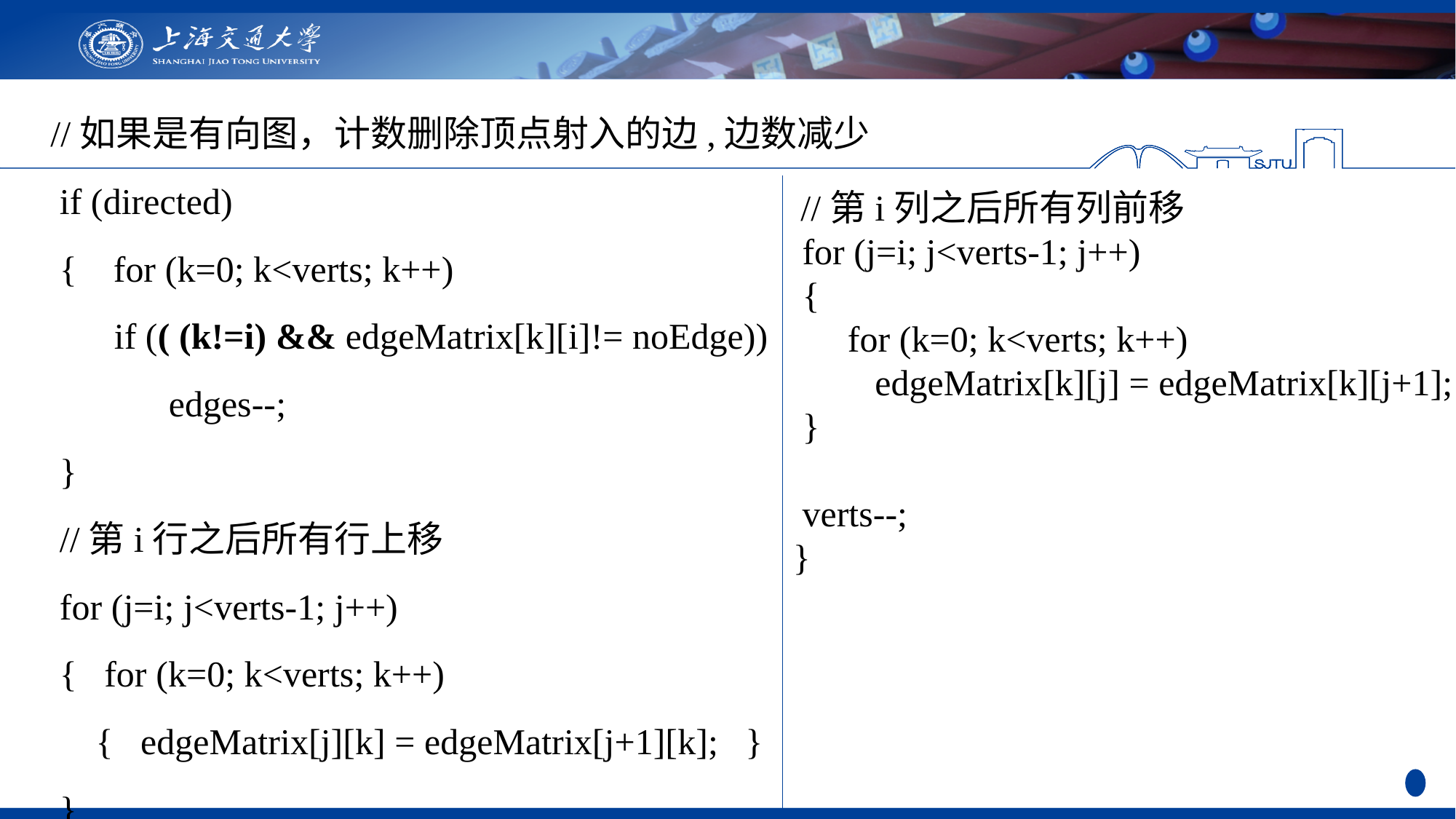

//如果是有向图，计数删除顶点射入的边,边数减少
    if (directed)
    {    for (k=0; k<verts; k++)
          if (( (k!=i) && edgeMatrix[k][i]!= noEdge))
                edges--;
    }
    //第i行之后所有行上移
    for (j=i; j<verts-1; j++)
    {   for (k=0; k<verts; k++)
        {   edgeMatrix[j][k] = edgeMatrix[j+1][k];   }
    }
 //第i列之后所有列前移
 for (j=i; j<verts-1; j++)
 {
      for (k=0; k<verts; k++)
         edgeMatrix[k][j] = edgeMatrix[k][j+1];
 }

 verts--;
}